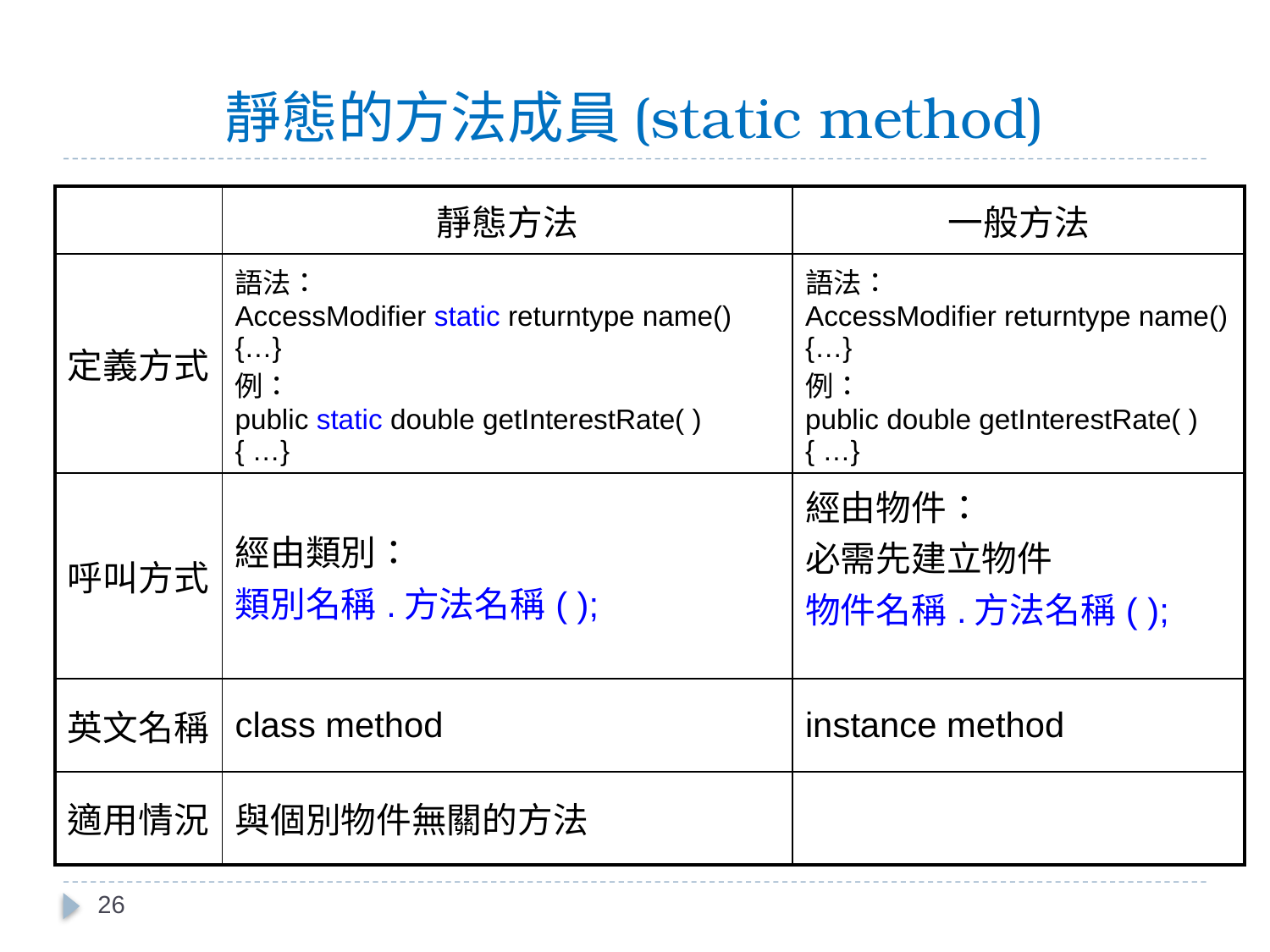

# 靜態的方法成員(static method)
|  | 靜態方法 | 一般方法 |
| --- | --- | --- |
| 定義方式 | 語法： AccessModifier static returntype name() {…} 例： public static double getInterestRate( ) { …} | 語法： AccessModifier returntype name() {…} 例： public double getInterestRate( ) { …} |
| 呼叫方式 | 經由類別： 類別名稱.方法名稱( ); | 經由物件： 必需先建立物件 物件名稱.方法名稱( ); |
| 英文名稱 | class method | instance method |
| 適用情況 | 與個別物件無關的方法 |  |
26